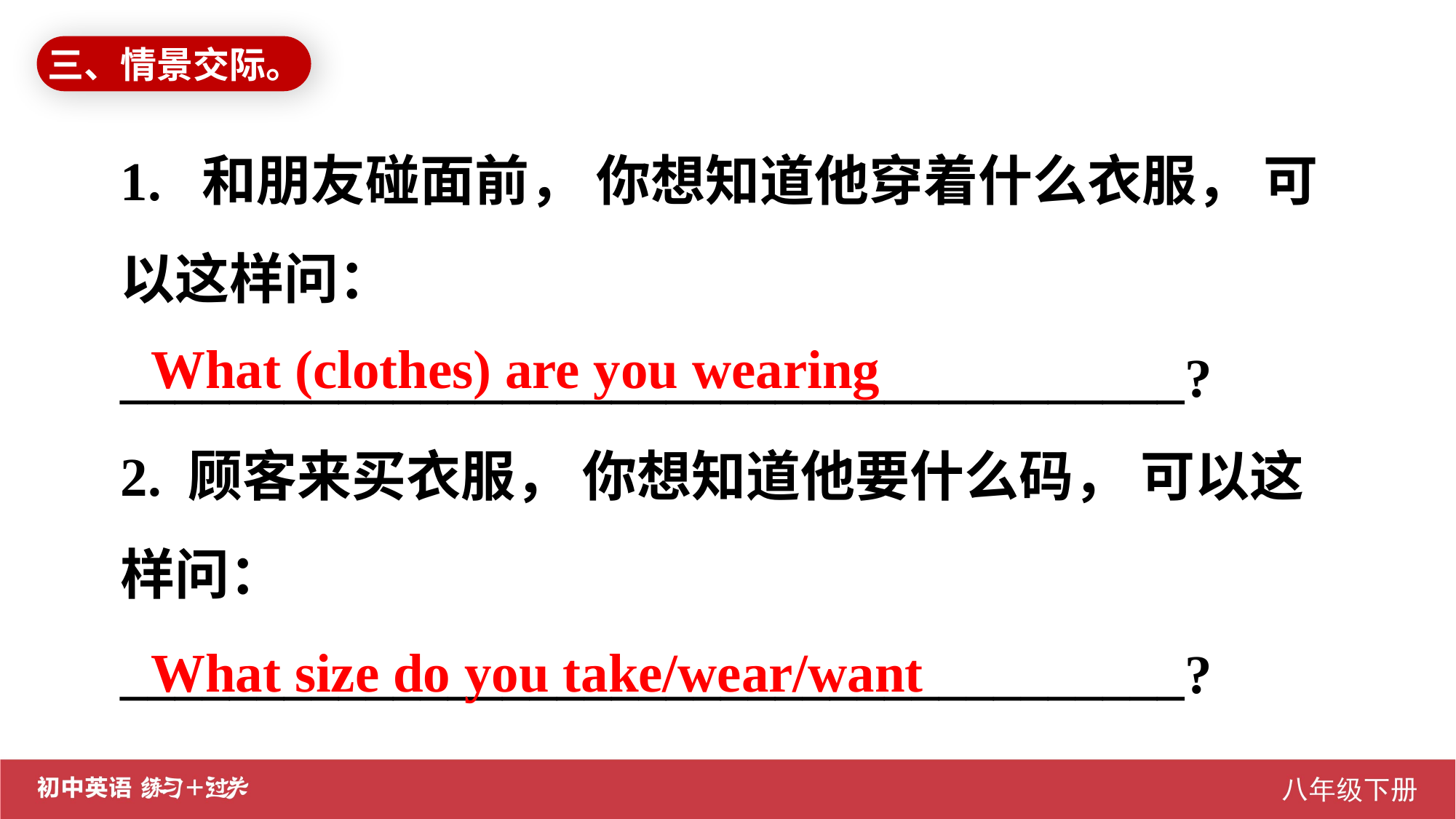

三、情景交际。
1.  和朋友碰面前， 你想知道他穿着什么衣服， 可以这样问：
_______________________________________?
2. 顾客来买衣服， 你想知道他要什么码， 可以这样问：
_______________________________________?

What (clothes) are you wearing
What size do you take/wear/want